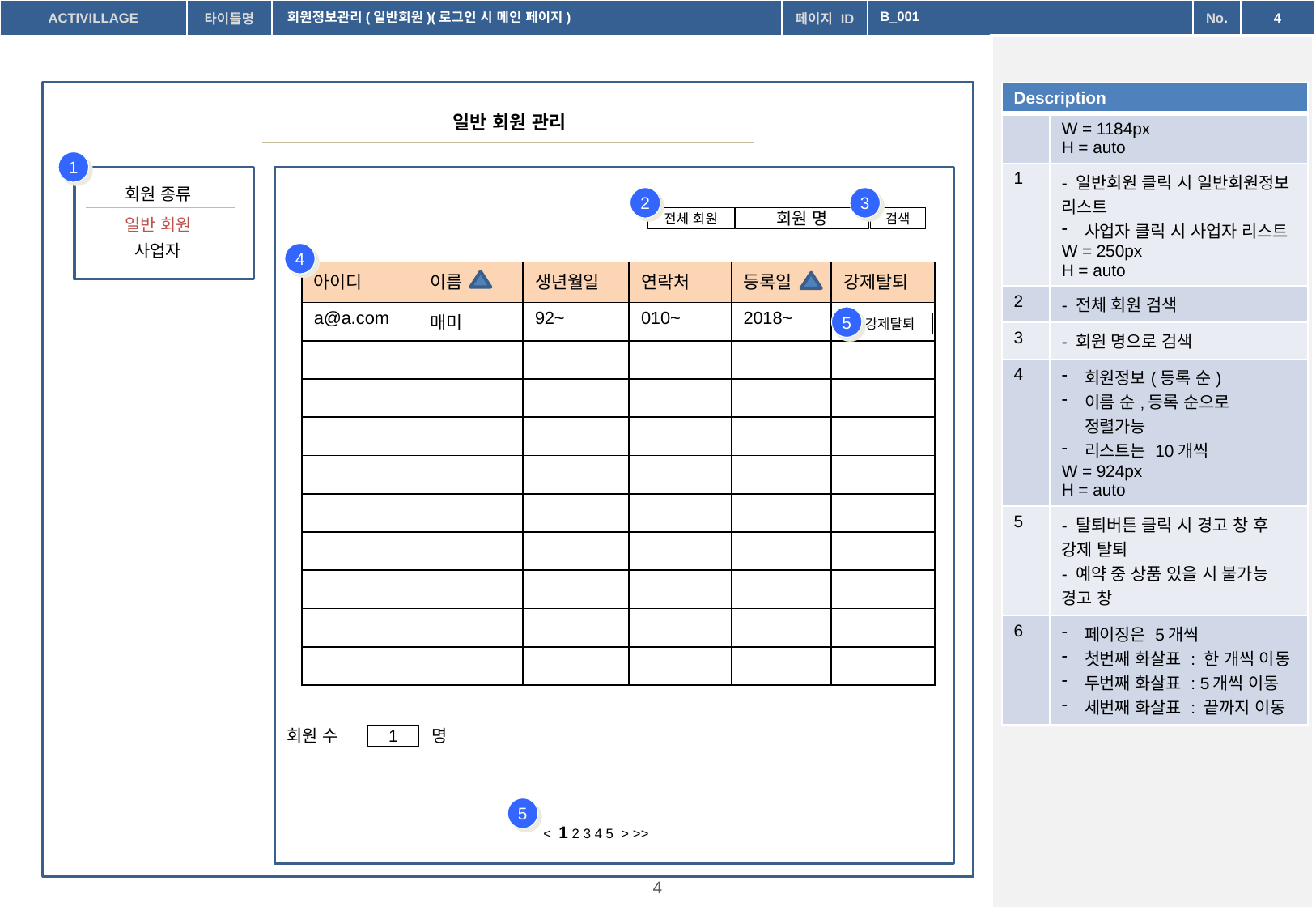

회원정보관리(일반회원)(로그인 시 메인 페이지)

B_001

| Description |  |
| --- | --- |
|  | W = 1184px H = auto |
| 1 | - 일반회원 클릭 시 일반회원정보 리스트 사업자 클릭 시 사업자 리스트 W = 250px H = auto |
| 2 | - 전체 회원 검색 |
| 3 | - 회원 명으로 검색 |
| 4 | 회원정보(등록 순) 이름 순,등록 순으로 정렬가능 리스트는 10개씩 W = 924px H = auto |
| 5 | - 탈퇴버튼 클릭 시 경고 창 후 강제 탈퇴 - 예약 중 상품 있을 시 불가능 경고 창 |
| 6 | 페이징은 5개씩 첫번째 화살표 : 한 개씩 이동 두번째 화살표 : 5개씩 이동 세번째 화살표 : 끝까지 이동 |
일반 회원 관리
1

회원 종류
2
3
전체 회원
회원 명
일반 회원
검색
사업자
4
| 아이디 | 이름 | 생년월일 | 연락처 | 등록일 | 강제탈퇴 |
| --- | --- | --- | --- | --- | --- |
| a@a.com | 매미 | 92~ | 010~ | 2018~ |  |
|  |  |  |  |  |  |
|  |  |  |  |  |  |
|  |  |  |  |  |  |
|  |  |  |  |  |  |
|  |  |  |  |  |  |
|  |  |  |  |  |  |
|  |  |  |  |  |  |
|  |  |  |  |  |  |
|  |  |  |  |  |  |

5
강제탈퇴
회원 수
명
1
5
<  1 2 3 4 5  > >>